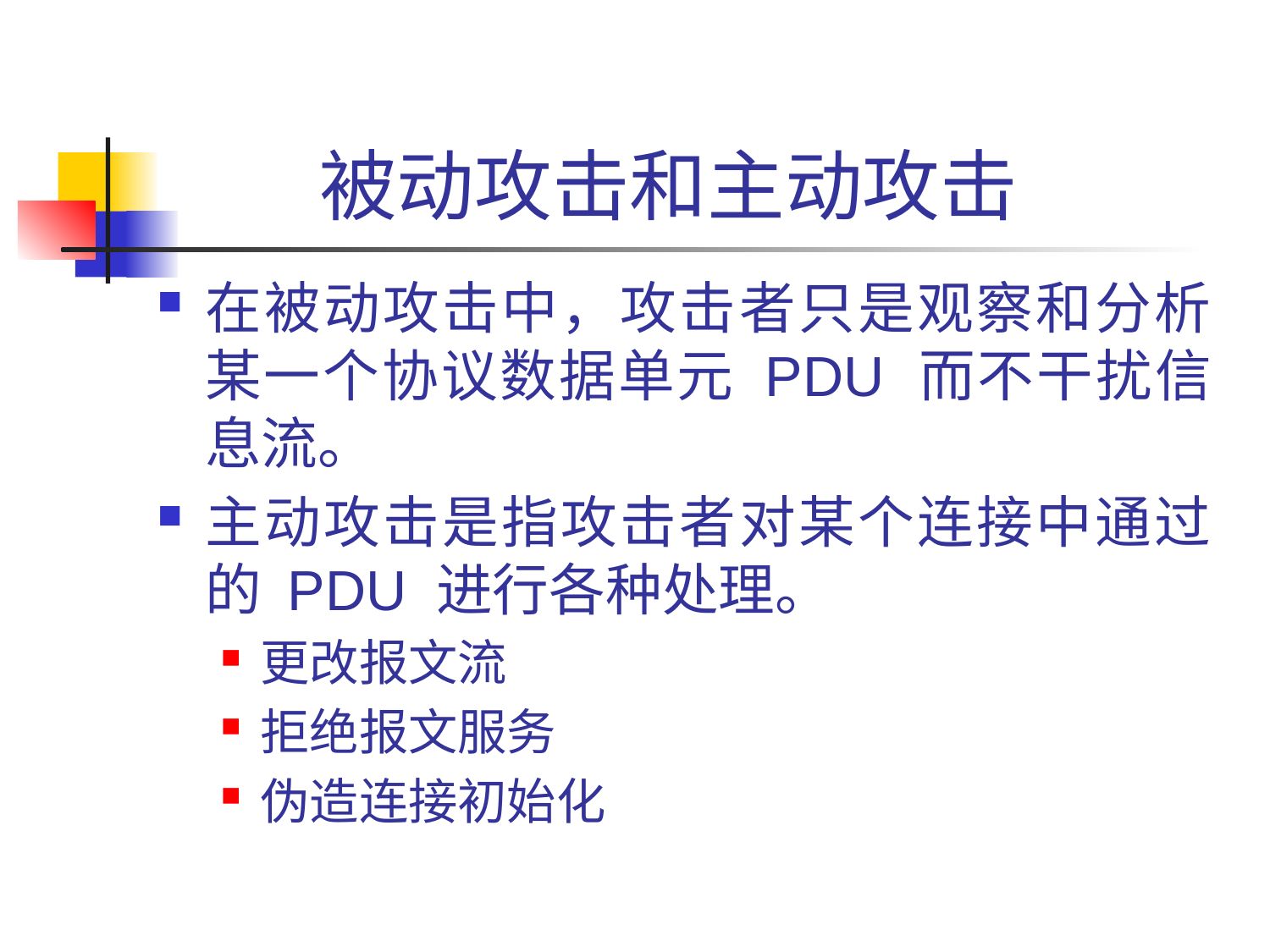

# 被动攻击和主动攻击
在被动攻击中，攻击者只是观察和分析某一个协议数据单元 PDU 而不干扰信息流。
主动攻击是指攻击者对某个连接中通过的 PDU 进行各种处理。
更改报文流
拒绝报文服务
伪造连接初始化